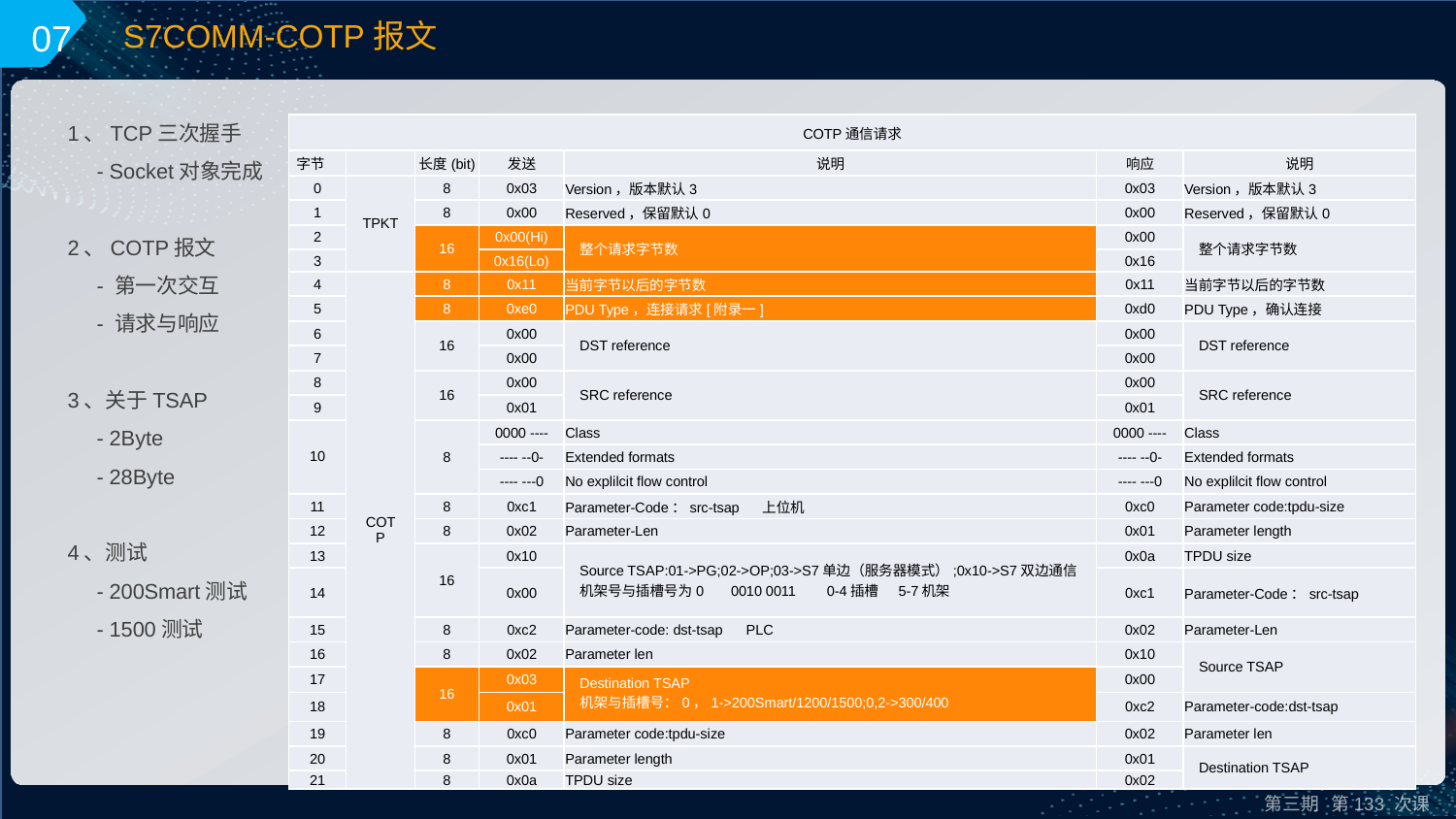

07
S7COMM-COTP报文
1、TCP三次握手
     - Socket对象完成

2、COTP报文
     - 第一次交互
     - 请求与响应

3、关于TSAP
     - 2Byte
     - 28Byte

4、测试
     - 200Smart测试
     - 1500测试
| COTP通信请求 |  |  |  |  |  |  |
| --- | --- | --- | --- | --- | --- | --- |
| 字节 |  | 长度(bit) | 发送 | 说明 | 响应 | 说明 |
| 0 | TPKT | 8 | 0x03 | Version，版本默认3 | 0x03 | Version，版本默认3 |
| 1 |  | 8 | 0x00 | Reserved，保留默认0 | 0x00 | Reserved，保留默认0 |
| 2 |  | 16 | 0x00(Hi) | 整个请求字节数 | 0x00 | 整个请求字节数 |
| 3 |  |  | 0x16(Lo) |  | 0x16 |  |
| 4 | COTP | 8 | 0x11 | 当前字节以后的字节数 | 0x11 | 当前字节以后的字节数 |
| 5 |  | 8 | 0xe0 | PDU Type，连接请求[附录一] | 0xd0 | PDU Type，确认连接 |
| 6 |  | 16 | 0x00 | DST reference | 0x00 | DST reference |
| 7 |  |  | 0x00 |  | 0x00 |  |
| 8 |  | 16 | 0x00 | SRC reference | 0x00 | SRC reference |
| 9 |  |  | 0x01 |  | 0x01 |  |
| 10 |  | 8 | 0000 ---- | Class | 0000 ---- | Class |
|  |  |  | ---- --0- | Extended formats | ---- --0- | Extended formats |
|  |  |  | ---- ---0 | No explilcit flow control | ---- ---0 | No explilcit flow control |
| 11 |  | 8 | 0xc1 | Parameter-Code：src-tsap 上位机 | 0xc0 | Parameter code:tpdu-size |
| 12 |  | 8 | 0x02 | Parameter-Len | 0x01 | Parameter length |
| 13 |  | 16 | 0x10 | Source TSAP:01->PG;02->OP;03->S7单边（服务器模式）;0x10->S7双边通信 机架号与插槽号为0 0010 0011 0-4插槽 5-7机架 | 0x0a | TPDU size |
| 14 |  |  | 0x00 |  | 0xc1 | Parameter-Code：src-tsap |
| 15 |  | 8 | 0xc2 | Parameter-code: dst-tsap PLC | 0x02 | Parameter-Len |
| 16 |  | 8 | 0x02 | Parameter len | 0x10 | Source TSAP |
| 17 |  | 16 | 0x03 | Destination TSAP 机架与插槽号：0，1->200Smart/1200/1500;0,2->300/400 | 0x00 |  |
| 18 |  |  | 0x01 |  | 0xc2 | Parameter-code:dst-tsap |
| 19 |  | 8 | 0xc0 | Parameter code:tpdu-size | 0x02 | Parameter len |
| 20 |  | 8 | 0x01 | Parameter length | 0x01 | Destination TSAP |
| 21 |  | 8 | 0x0a | TPDU size | 0x02 |  |